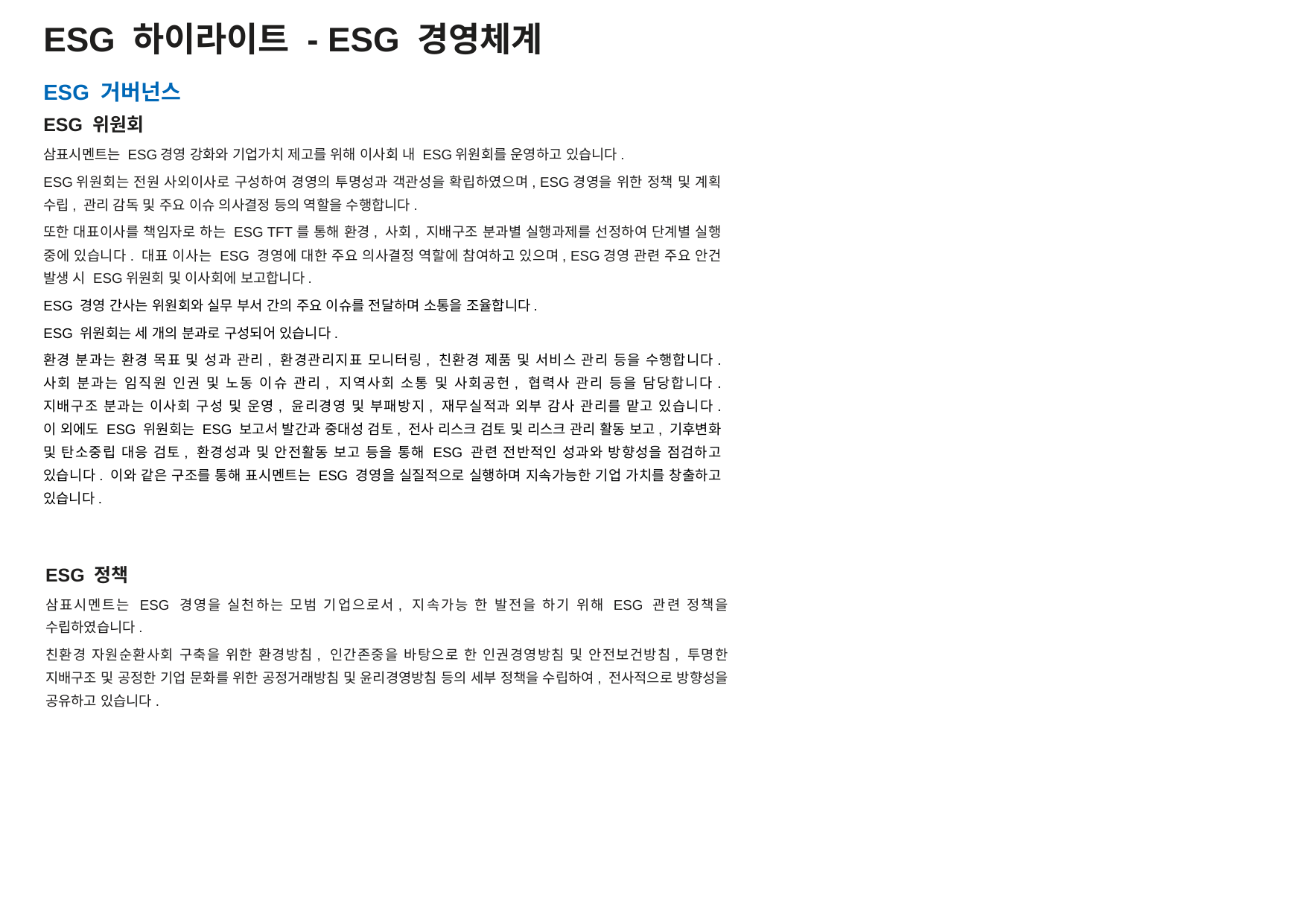

ESG 하이라이트 - ESG 경영체계
ESG 거버넌스
ESG 위원회
삼표시멘트는 ESG경영 강화와 기업가치 제고를 위해 이사회 내 ESG위원회를 운영하고 있습니다.
ESG위원회는 전원 사외이사로 구성하여 경영의 투명성과 객관성을 확립하였으며, ESG경영을 위한 정책 및 계획 수립, 관리 감독 및 주요 이슈 의사결정 등의 역할을 수행합니다.
또한 대표이사를 책임자로 하는 ESG TFT를 통해 환경, 사회, 지배구조 분과별 실행과제를 선정하여 단계별 실행 중에 있습니다. 대표 이사는 ESG 경영에 대한 주요 의사결정 역할에 참여하고 있으며, ESG경영 관련 주요 안건 발생 시 ESG위원회 및 이사회에 보고합니다.
ESG 경영 간사는 위원회와 실무 부서 간의 주요 이슈를 전달하며 소통을 조율합니다.
ESG 위원회는 세 개의 분과로 구성되어 있습니다.
환경 분과는 환경 목표 및 성과 관리, 환경관리지표 모니터링, 친환경 제품 및 서비스 관리 등을 수행합니다.
사회 분과는 임직원 인권 및 노동 이슈 관리, 지역사회 소통 및 사회공헌, 협력사 관리 등을 담당합니다.
지배구조 분과는 이사회 구성 및 운영, 윤리경영 및 부패방지, 재무실적과 외부 감사 관리를 맡고 있습니다.
이 외에도 ESG 위원회는 ESG 보고서 발간과 중대성 검토, 전사 리스크 검토 및 리스크 관리 활동 보고, 기후변화 및 탄소중립 대응 검토, 환경성과 및 안전활동 보고 등을 통해 ESG 관련 전반적인 성과와 방향성을 점검하고 있습니다. 이와 같은 구조를 통해 표시멘트는 ESG 경영을 실질적으로 실행하며 지속가능한 기업 가치를 창출하고 있습니다.

ESG 정책
삼표시멘트는 ESG 경영을 실천하는 모범 기업으로서, 지속가능 한 발전을 하기 위해 ESG 관련 정책을 수립하였습니다.
친환경 자원순환사회 구축을 위한 환경방침, 인간존중을 바탕으로 한 인권경영방침 및 안전보건방침, 투명한 지배구조 및 공정한 기업 문화를 위한 공정거래방침 및 윤리경영방침 등의 세부 정책을 수립하여, 전사적으로 방향성을 공유하고 있습니다.